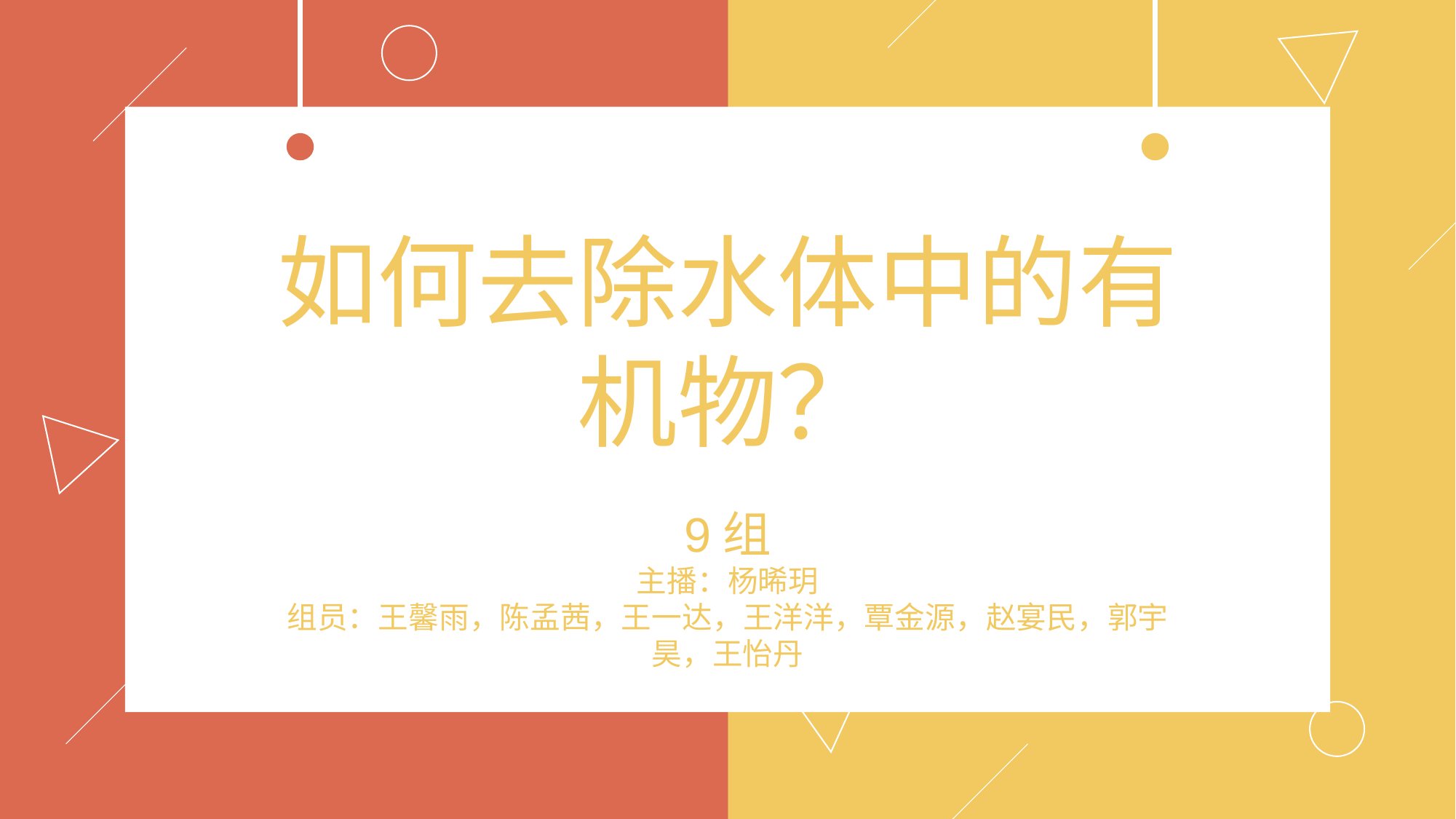

如何去除水体中的有机物？

9组
主播：杨晞玥
组员：王馨雨，陈孟茜，王一达，王洋洋，覃金源，赵宴民，郭宇昊，王怡丹